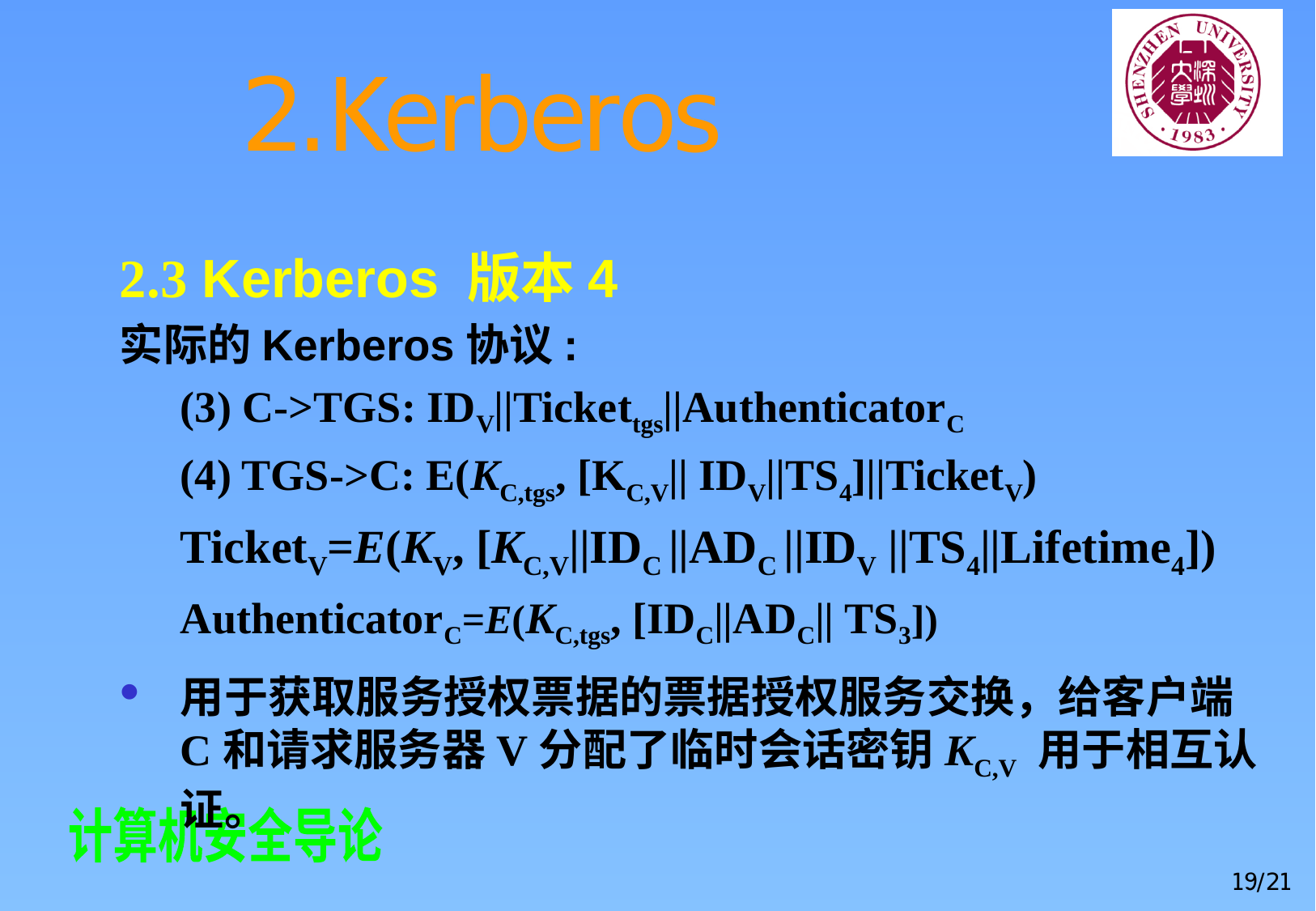

# 2.Kerberos
2.3 Kerberos 版本4
实际的Kerberos协议:
(3) C->TGS: IDV||Tickettgs||AuthenticatorC
(4) TGS->C: E(KC,tgs, [KC,V|| IDV||TS4]||TicketV)
TicketV=E(KV, [KC,V||IDC ||ADC ||IDV ||TS4||Lifetime4])
AuthenticatorC=E(KC,tgs, [IDC||ADC|| TS3])
用于获取服务授权票据的票据授权服务交换，给客户端C和请求服务器V分配了临时会话密钥KC,V 用于相互认证。

19/21